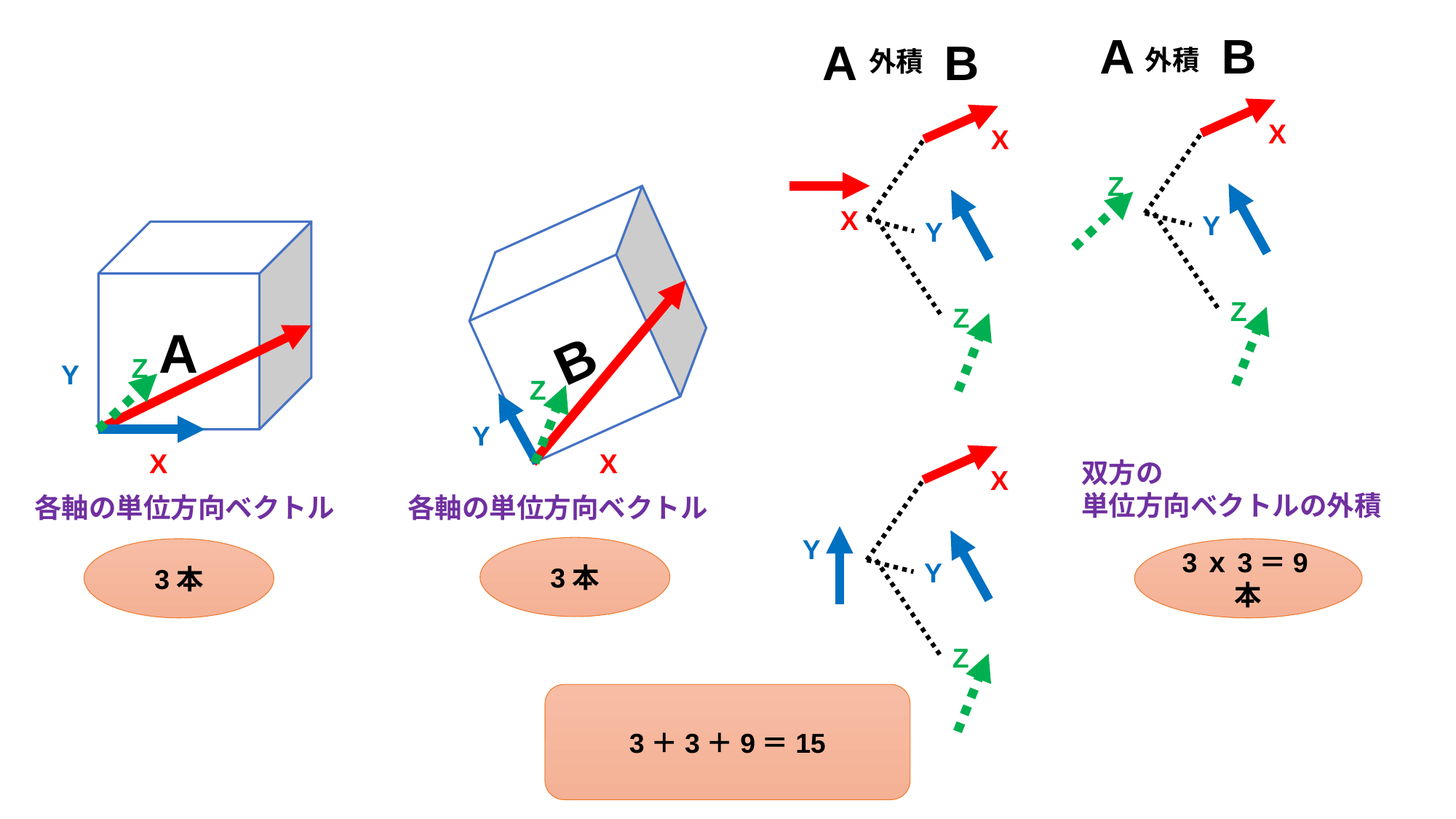

A
B
A
B
外積
外積
X
X
Z
X
Y
Y
B
A
Z
Z
Z
Y
Z
Y
X
X
双方の
単位方向ベクトルの外積
X
各軸の単位方向ベクトル
各軸の単位方向ベクトル
Y
3本
3本
3ｘ3＝9本
Y
Z
3＋3＋9＝15